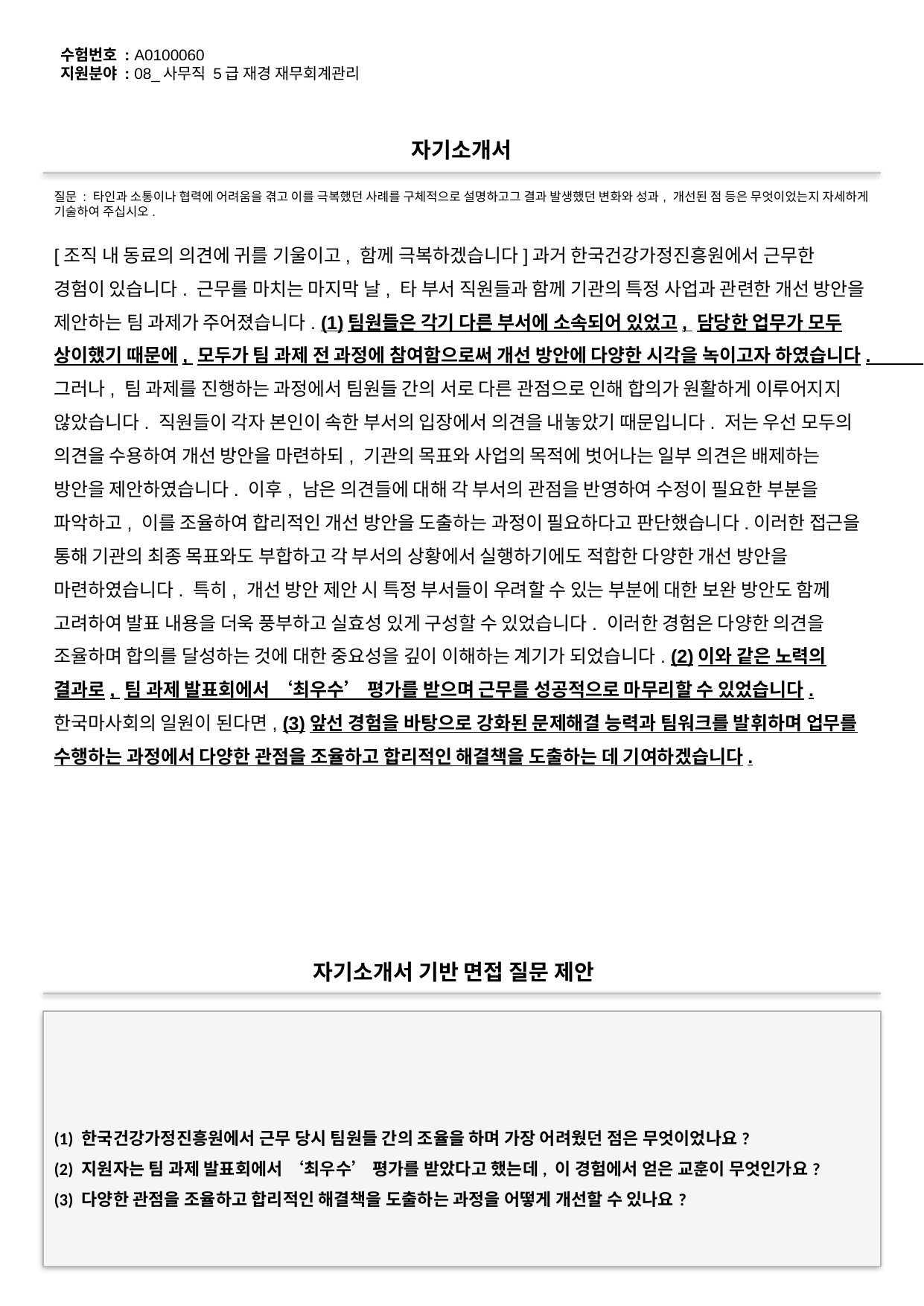

수험번호 : A0100060
지원분야 : 08_사무직 5급 재경 재무회계관리
#

자기소개서

질문 : 타인과 소통이나 협력에 어려움을 겪고 이를 극복했던 사례를 구체적으로 설명하고그 결과 발생했던 변화와 성과, 개선된 점 등은 무엇이었는지 자세하게 기술하여 주십시오.

[조직 내 동료의 의견에 귀를 기울이고, 함께 극복하겠습니다]과거 한국건강가정진흥원에서 근무한 경험이 있습니다. 근무를 마치는 마지막 날, 타 부서 직원들과 함께 기관의 특정 사업과 관련한 개선 방안을 제안하는 팀 과제가 주어졌습니다. (1)팀원들은 각기 다른 부서에 소속되어 있었고, 담당한 업무가 모두 상이했기 때문에, 모두가 팀 과제 전 과정에 참여함으로써 개선 방안에 다양한 시각을 녹이고자 하였습니다.그러나, 팀 과제를 진행하는 과정에서 팀원들 간의 서로 다른 관점으로 인해 합의가 원활하게 이루어지지 않았습니다. 직원들이 각자 본인이 속한 부서의 입장에서 의견을 내놓았기 때문입니다. 저는 우선 모두의 의견을 수용하여 개선 방안을 마련하되, 기관의 목표와 사업의 목적에 벗어나는 일부 의견은 배제하는 방안을 제안하였습니다. 이후, 남은 의견들에 대해 각 부서의 관점을 반영하여 수정이 필요한 부분을 파악하고, 이를 조율하여 합리적인 개선 방안을 도출하는 과정이 필요하다고 판단했습니다.이러한 접근을 통해 기관의 최종 목표와도 부합하고 각 부서의 상황에서 실행하기에도 적합한 다양한 개선 방안을 마련하였습니다. 특히, 개선 방안 제안 시 특정 부서들이 우려할 수 있는 부분에 대한 보완 방안도 함께 고려하여 발표 내용을 더욱 풍부하고 실효성 있게 구성할 수 있었습니다. 이러한 경험은 다양한 의견을 조율하며 합의를 달성하는 것에 대한 중요성을 깊이 이해하는 계기가 되었습니다. (2)이와 같은 노력의 결과로, 팀 과제 발표회에서 ‘최우수’ 평가를 받으며 근무를 성공적으로 마무리할 수 있었습니다.한국마사회의 일원이 된다면, (3)앞선 경험을 바탕으로 강화된 문제해결 능력과 팀워크를 발휘하며 업무를 수행하는 과정에서 다양한 관점을 조율하고 합리적인 해결책을 도출하는 데 기여하겠습니다.

자기소개서 기반 면접 질문 제안

(1) 한국건강가정진흥원에서 근무 당시 팀원들 간의 조율을 하며 가장 어려웠던 점은 무엇이었나요?
(2) 지원자는 팀 과제 발표회에서 ‘최우수’ 평가를 받았다고 했는데, 이 경험에서 얻은 교훈이 무엇인가요?
(3) 다양한 관점을 조율하고 합리적인 해결책을 도출하는 과정을 어떻게 개선할 수 있나요?